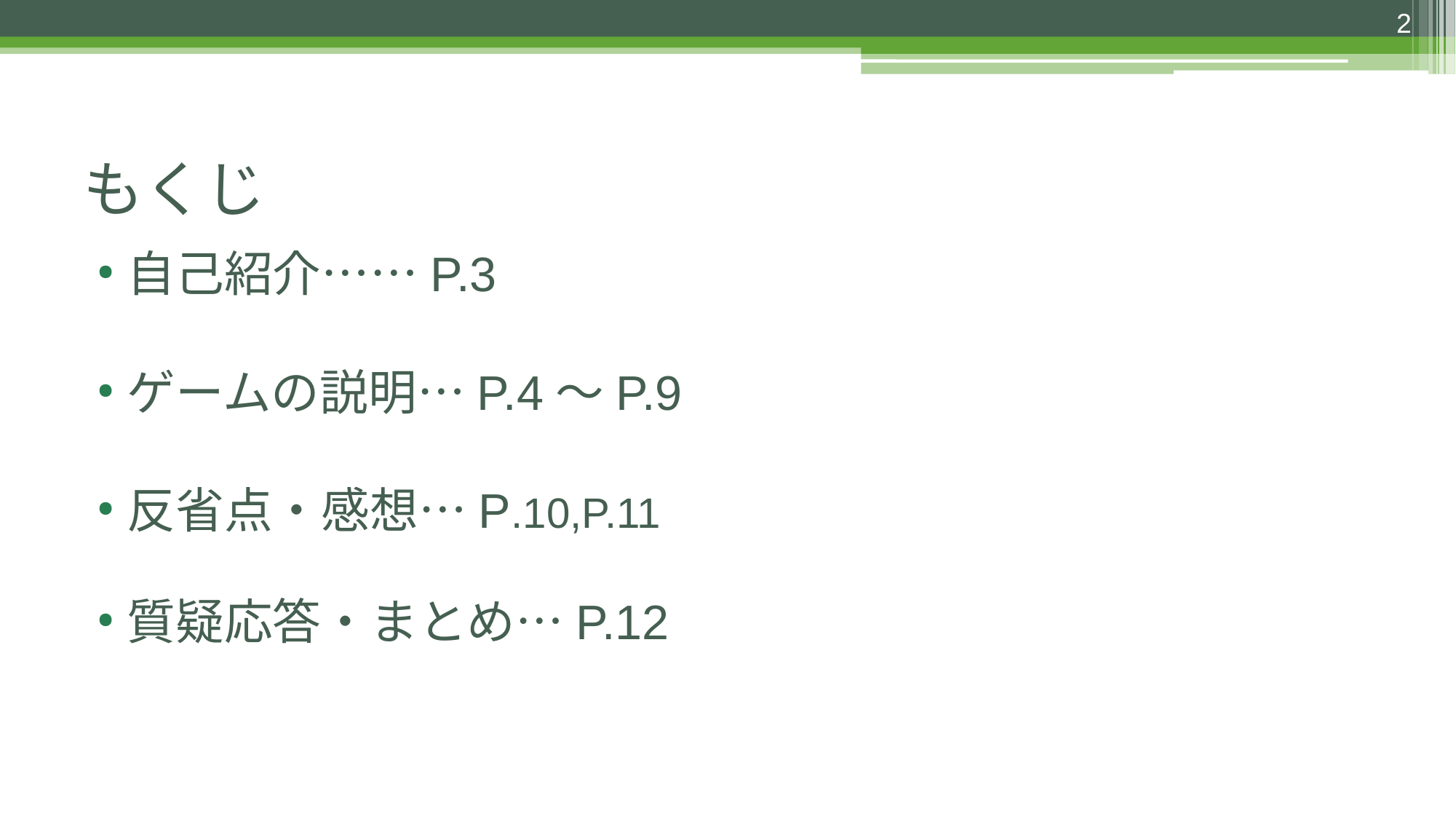

2
# もくじ
自己紹介……P.3

ゲームの説明…P.4～P.9

反省点・感想…P.10,P.11

質疑応答・まとめ…P.12